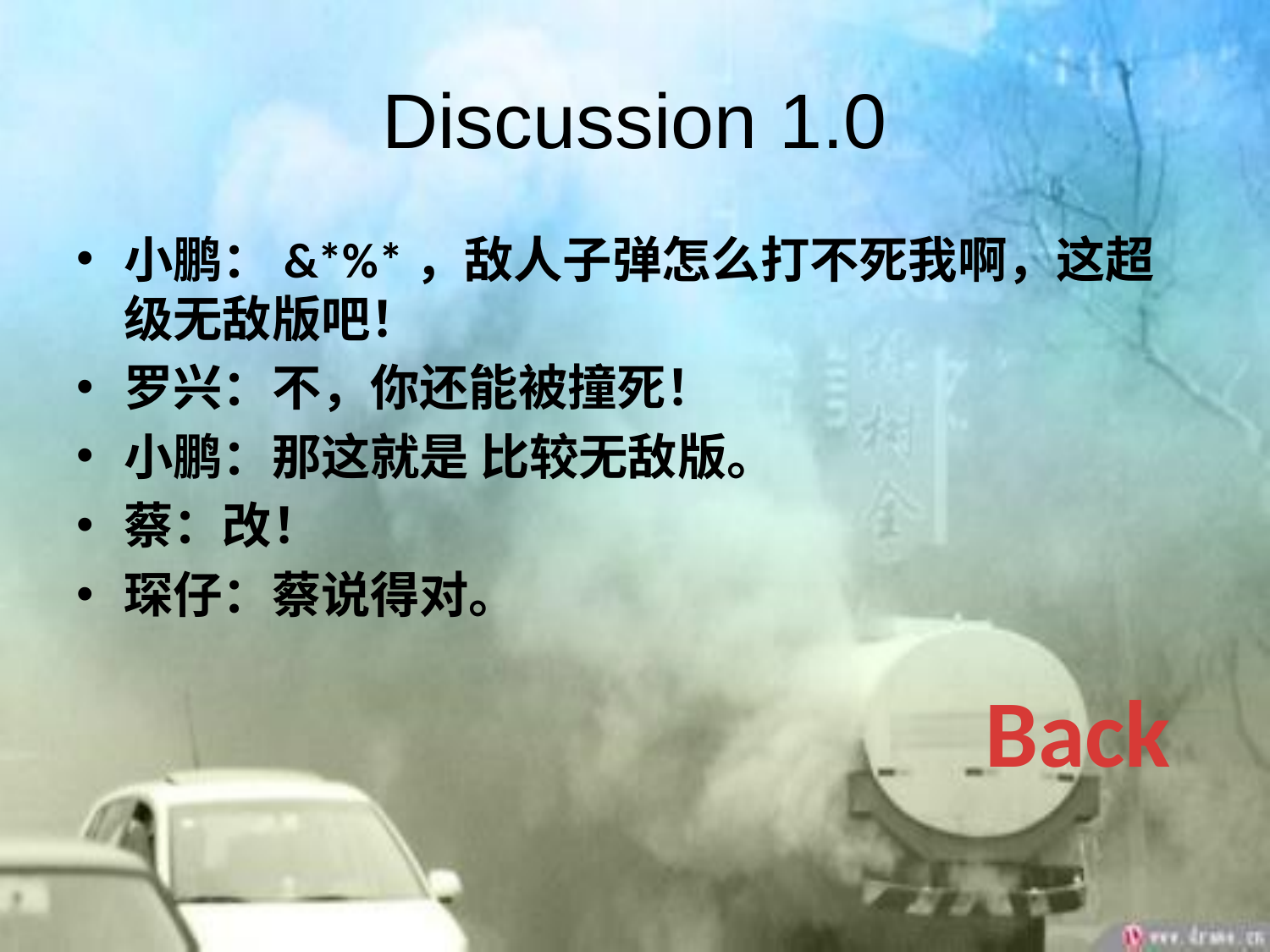

# Discussion 1.0
小鹏：&*%*，敌人子弹怎么打不死我啊，这超级无敌版吧！
罗兴：不，你还能被撞死！
小鹏：那这就是 比较无敌版。
蔡：改！
琛仔：蔡说得对。
Back